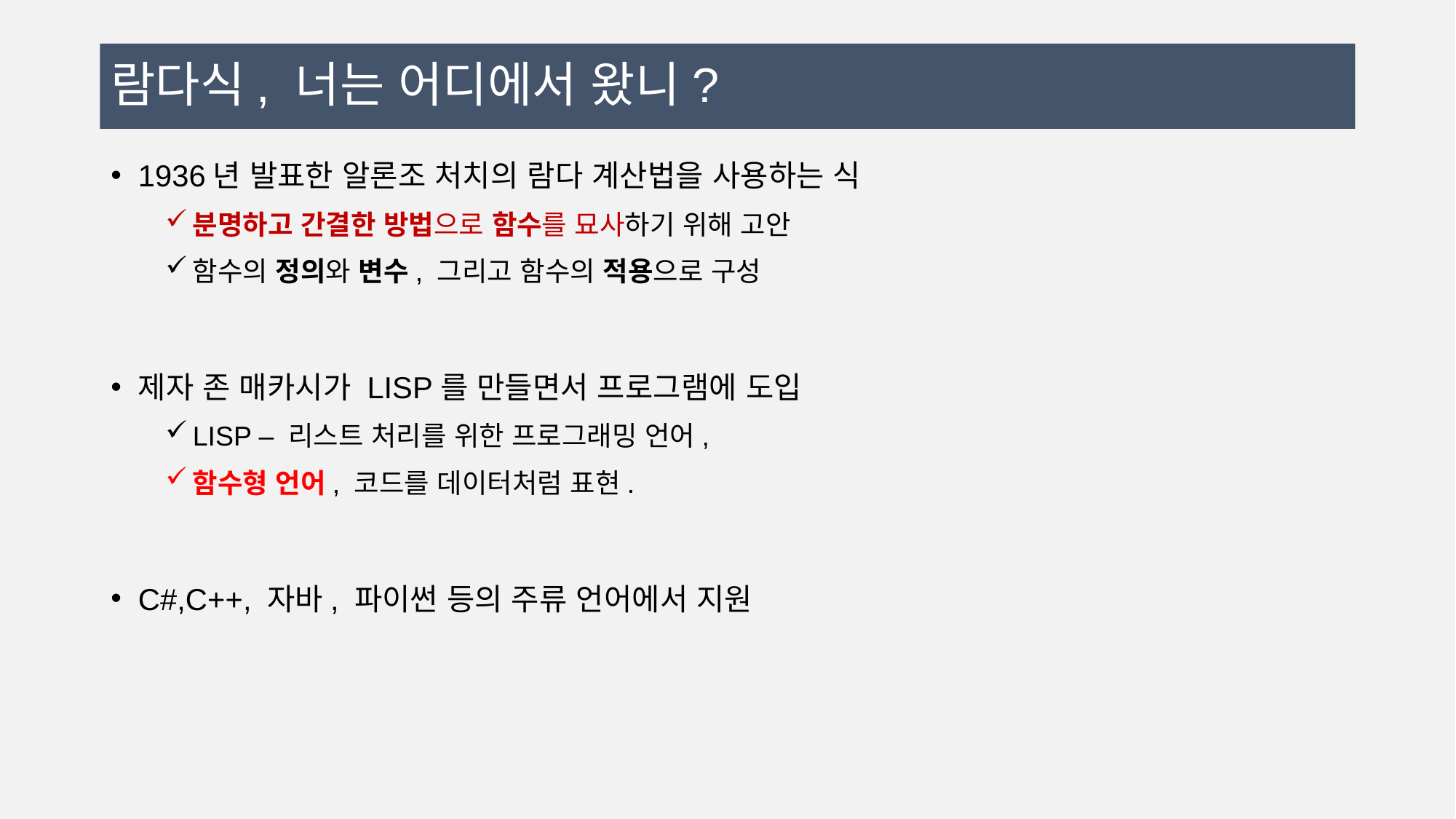

# 람다식, 너는 어디에서 왔니?
1936년 발표한 알론조 처치의 람다 계산법을 사용하는 식
분명하고 간결한 방법으로 함수를 묘사하기 위해 고안
함수의 정의와 변수, 그리고 함수의 적용으로 구성

제자 존 매카시가 LISP를 만들면서 프로그램에 도입
LISP – 리스트 처리를 위한 프로그래밍 언어,
함수형 언어, 코드를 데이터처럼 표현.

C#,C++, 자바, 파이썬 등의 주류 언어에서 지원